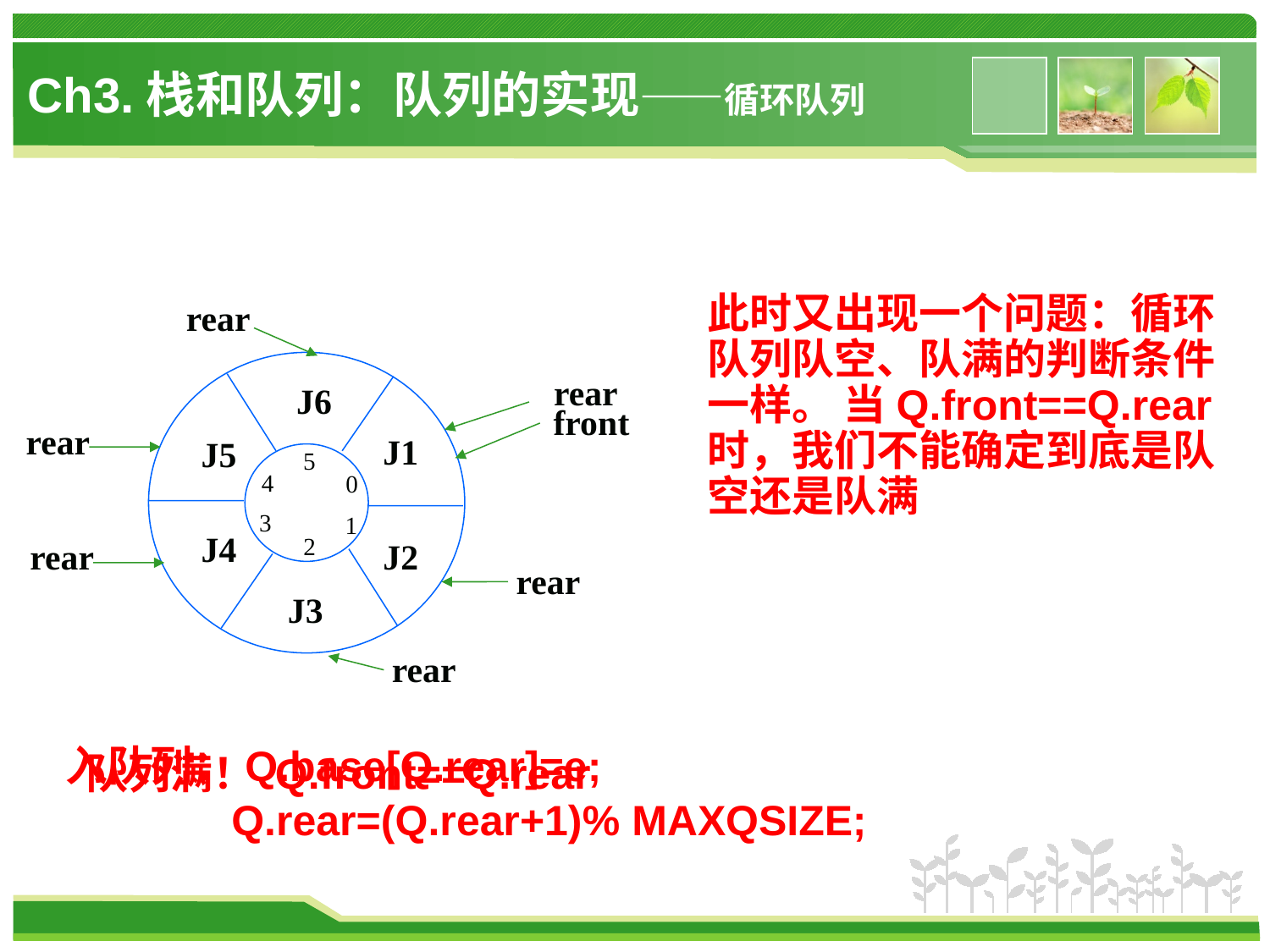

# Ch3.栈和队列：队列的实现——循环队列
此时又出现一个问题：循环队列队空、队满的判断条件一样。 当Q.front==Q.rear时，我们不能确定到底是队空还是队满
rear

J6
rear

front

rear
J5
J1

5

4
0
3

1

J4
2
J2
rear

rear

J3

rear

入队列：Q.base[Q.rear]=e;
              Q.rear=(Q.rear+1)% MAXQSIZE;
队列满！ Q.front==Q.rear
65